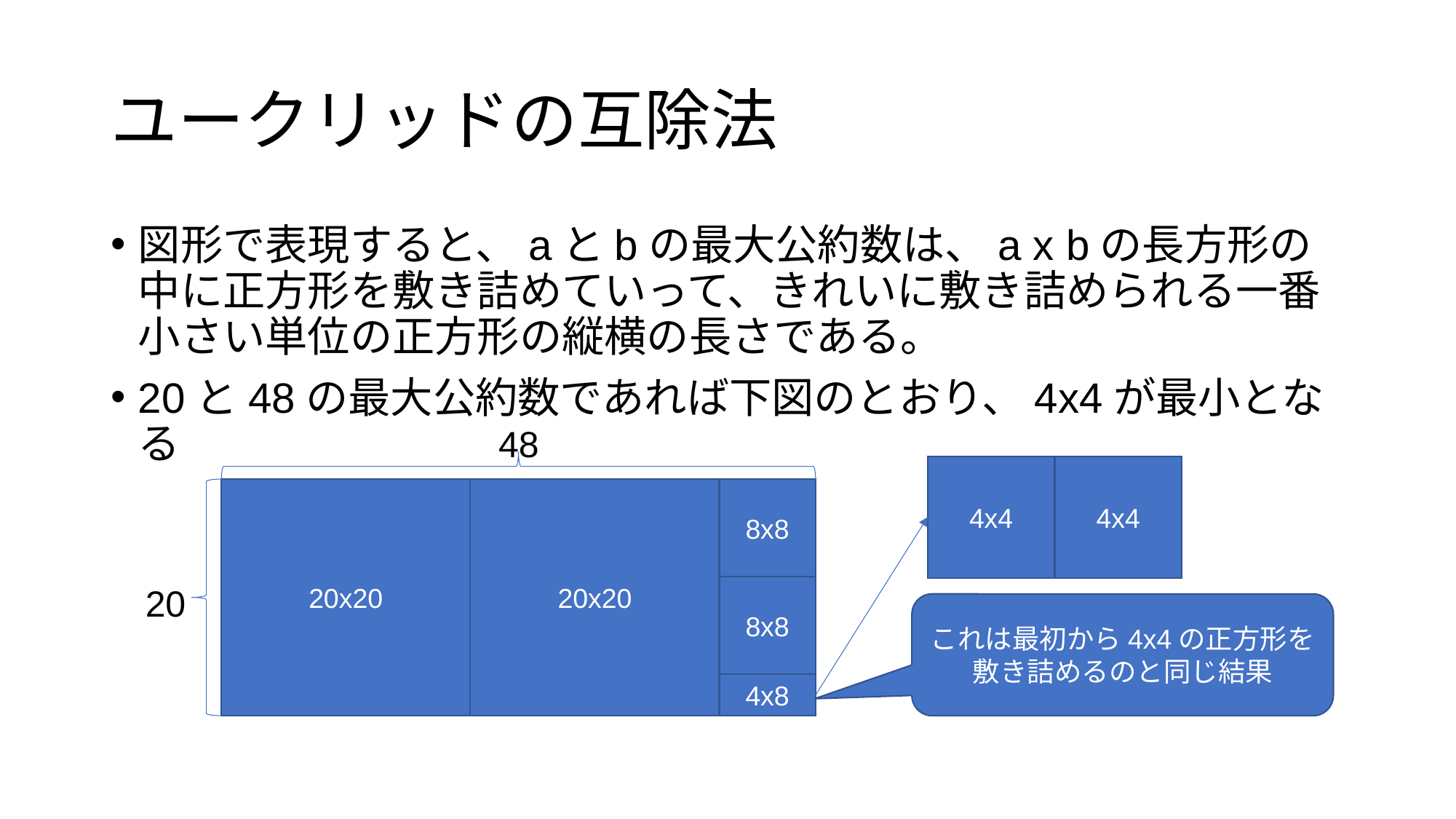

# ユークリッドの互除法

図形で表現すると、aとbの最大公約数は、a x bの長方形の中に正方形を敷き詰めていって、きれいに敷き詰められる一番小さい単位の正方形の縦横の長さである。
20と48の最大公約数であれば下図のとおり、4x4が最小となる

48
4x4
4x4

20x20
8x8
20x20
20
8x8
これは最初から4x4の正方形を敷き詰めるのと同じ結果
4x8